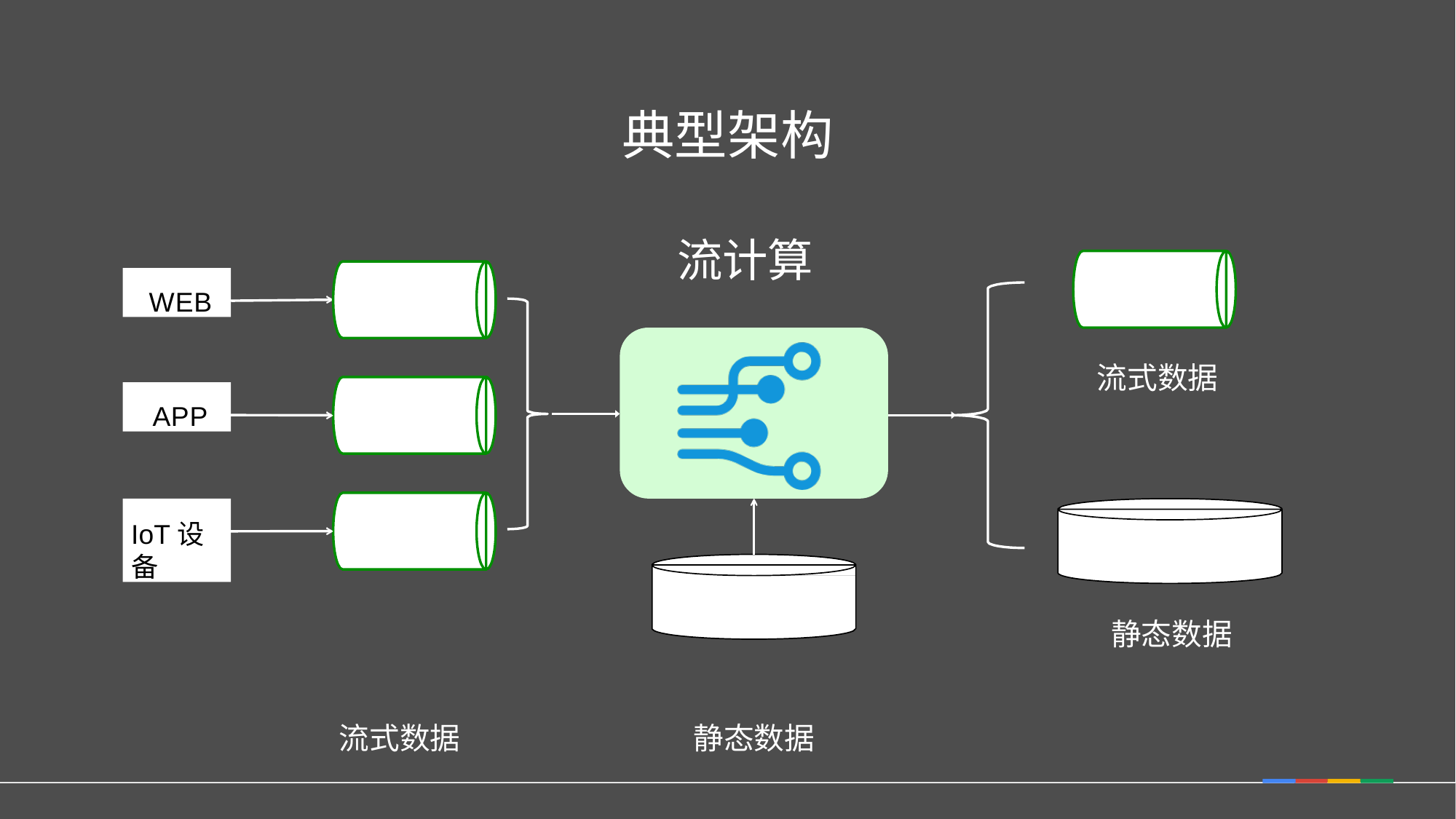

# 典型架构
流计算

WEB

流式数据

APP

IoT设备

静态数据
流式数据
静态数据